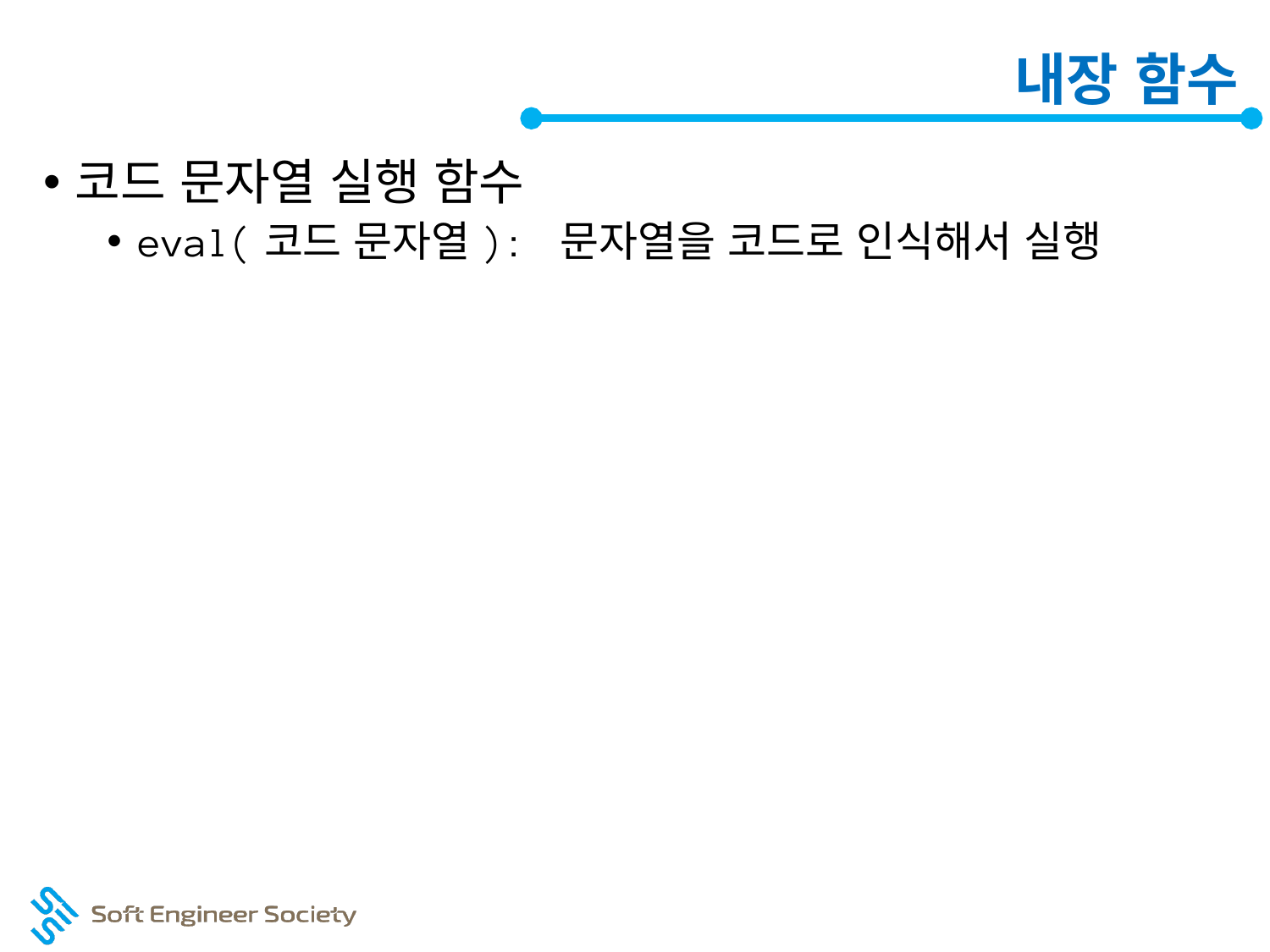

# 내장 함수
코드 문자열 실행 함수
eval(코드 문자열): 문자열을 코드로 인식해서 실행